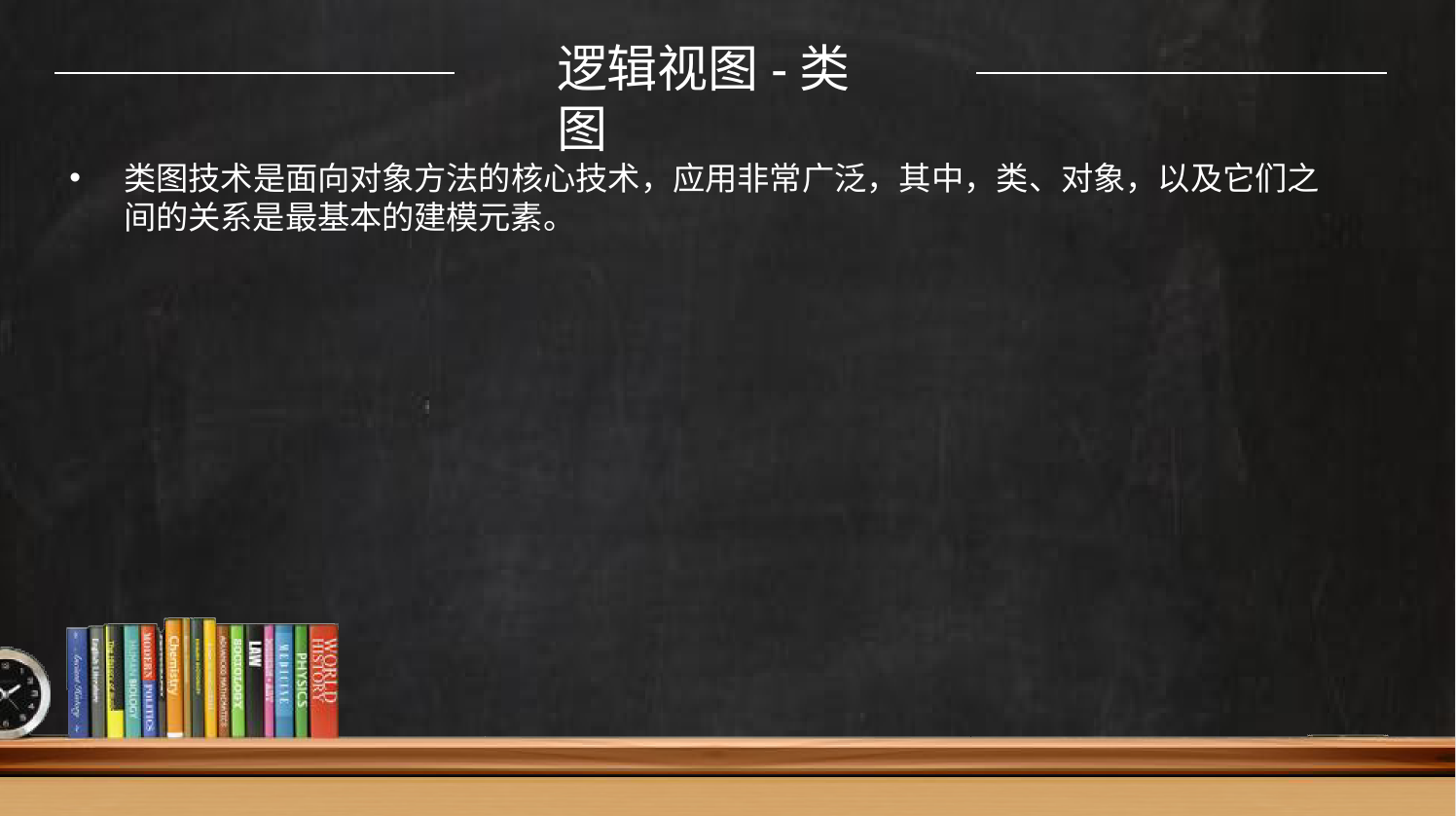

# 逻辑视图-类图

类图技术是面向对象方法的核心技术，应用非常广泛，其中，类、对象，以及它们之 间的关系是最基本的建模元素。